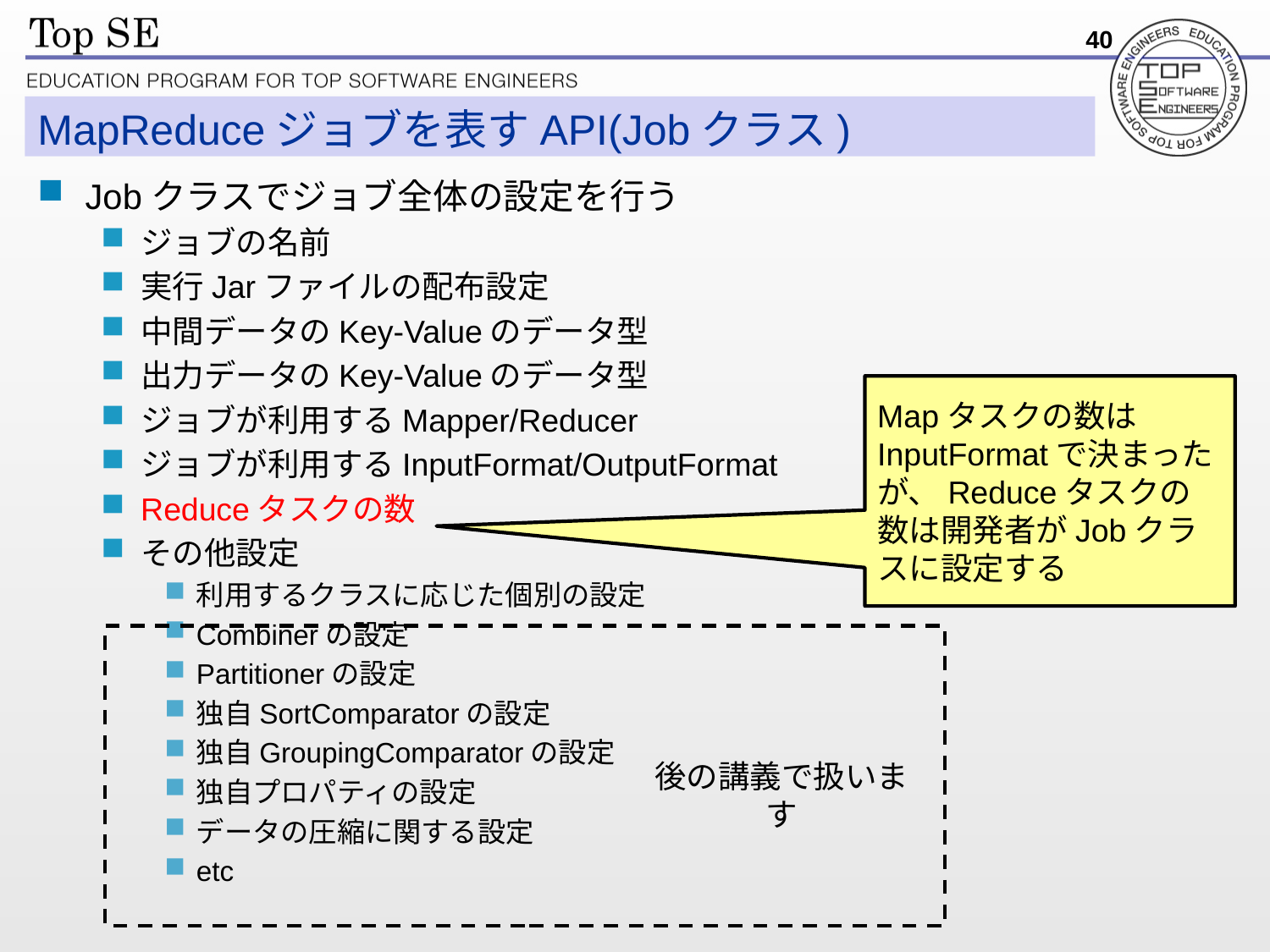

40
# MapReduceジョブを表すAPI(Jobクラス)
Jobクラスでジョブ全体の設定を行う
ジョブの名前
実行Jarファイルの配布設定
中間データのKey-Valueのデータ型
出力データのKey-Valueのデータ型
ジョブが利用するMapper/Reducer
ジョブが利用するInputFormat/OutputFormat
Reduceタスクの数
その他設定
利用するクラスに応じた個別の設定
Combinerの設定
Partitionerの設定
独自SortComparatorの設定
独自GroupingComparatorの設定
独自プロパティの設定
データの圧縮に関する設定
etc
Mapタスクの数はInputFormatで決まったが、Reduceタスクの数は開発者がJobクラスに設定する

後の講義で扱います